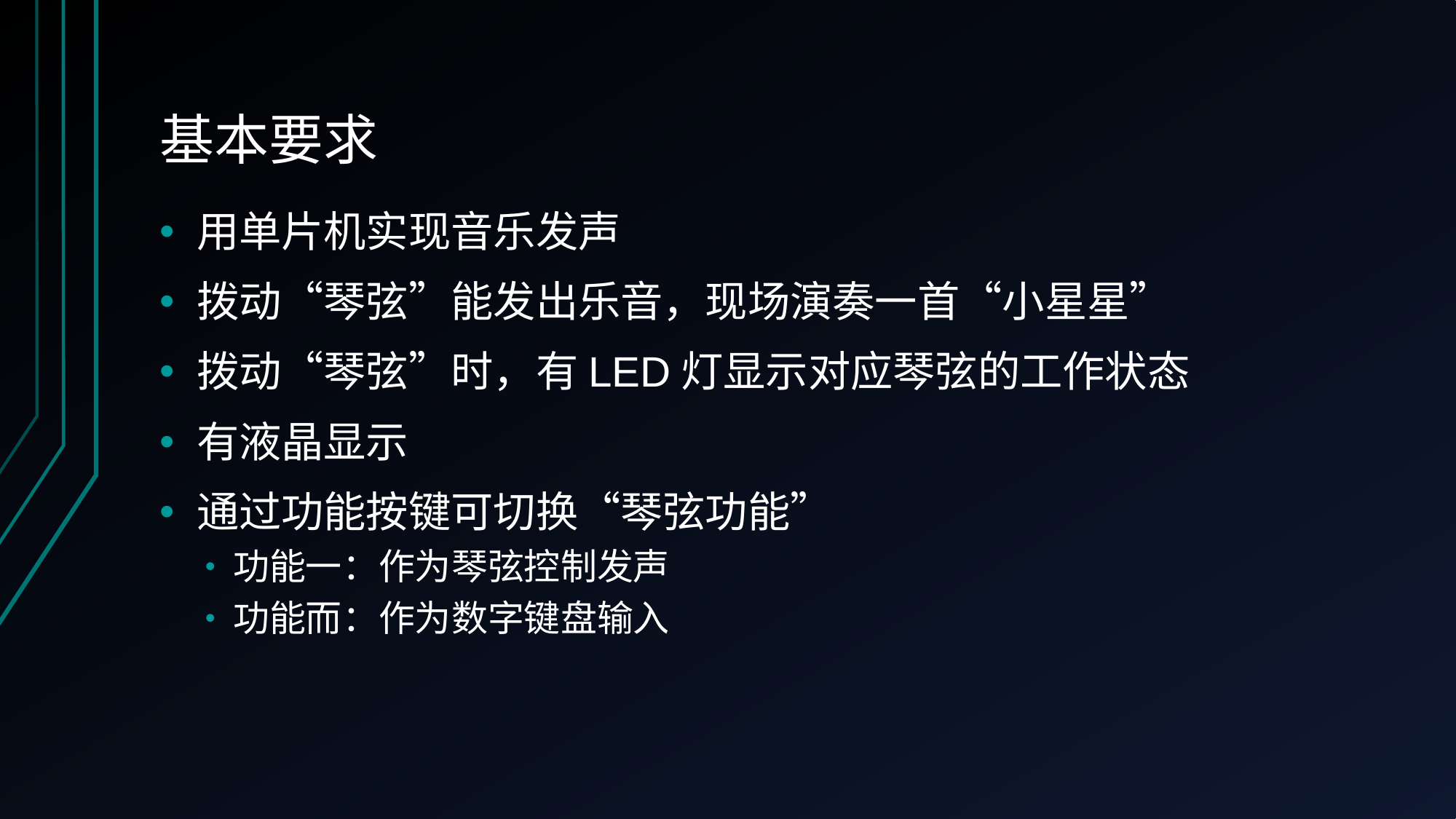

# 基本要求
用单片机实现音乐发声
拨动“琴弦”能发出乐音，现场演奏一首“小星星”
拨动“琴弦”时，有LED灯显示对应琴弦的工作状态
有液晶显示
通过功能按键可切换“琴弦功能”
功能一：作为琴弦控制发声
功能而：作为数字键盘输入